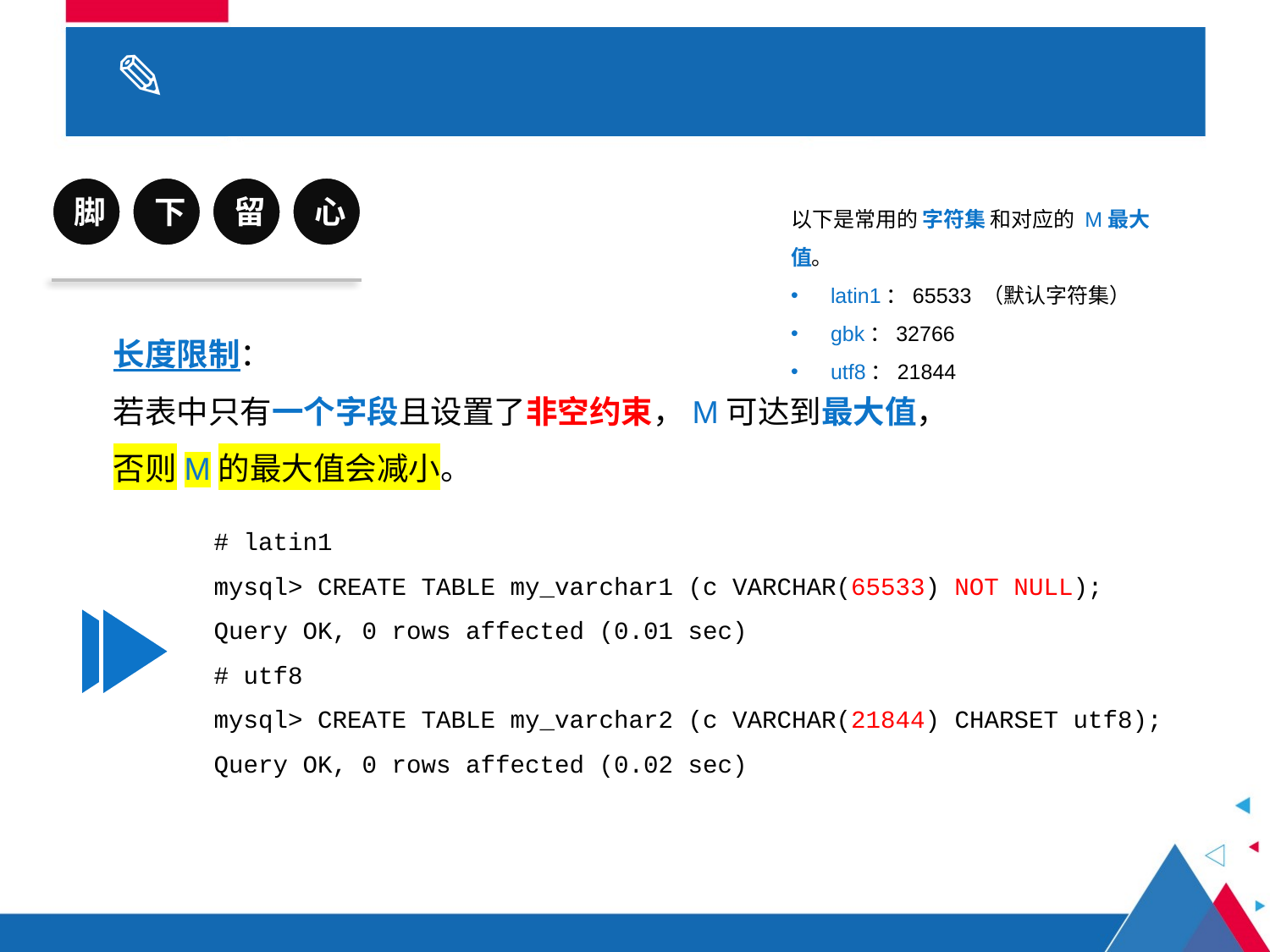

# 3.1 数据类型
脚
下
留
心
以下是常用的 字符集 和对应的 M最大值。
latin1：65533 （默认字符集）
gbk：32766
utf8：21844
长度限制：
若表中只有一个字段且设置了非空约束，M可达到最大值，
否则M的最大值会减小。
# latin1
mysql> CREATE TABLE my_varchar1 (c VARCHAR(65533) NOT NULL);
Query OK, 0 rows affected (0.01 sec)
# utf8
mysql> CREATE TABLE my_varchar2 (c VARCHAR(21844) CHARSET utf8);
Query OK, 0 rows affected (0.02 sec)